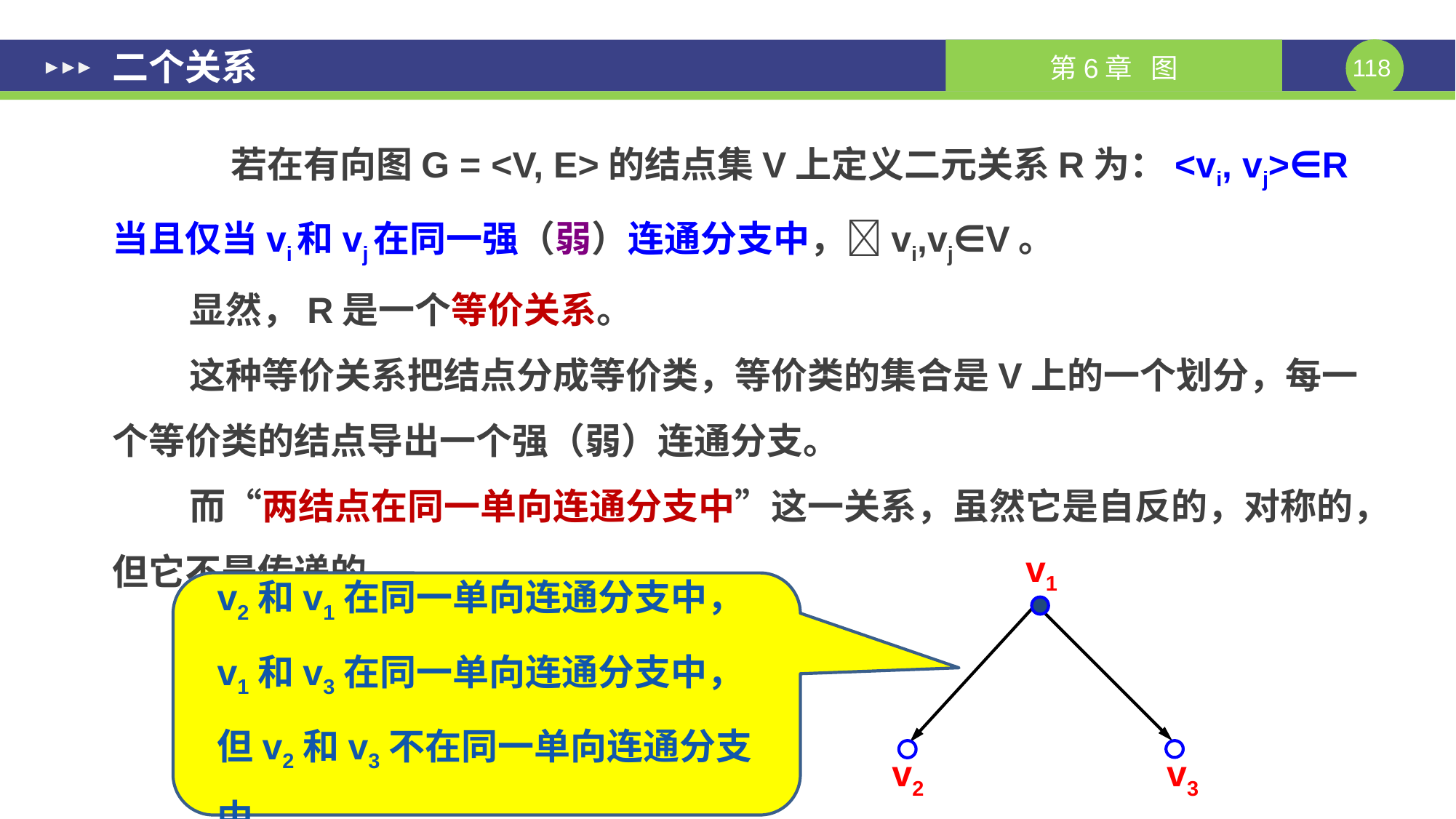

二个关系
    若在有向图G = <V, E>的结点集V上定义二元关系R为：<vi, vj>∈R当且仅当vi和vj在同一强（弱）连通分支中，∀vi,vj∈V。
显然，R是一个等价关系。
这种等价关系把结点分成等价类，等价类的集合是V上的一个划分，每一个等价类的结点导出一个强（弱）连通分支。
而“两结点在同一单向连通分支中”这一关系，虽然它是自反的，对称的，但它不是传递的。

v1

v2
v3
v2和v1在同一单向连通分支中，
v1和v3在同一单向连通分支中，
但v2和v3不在同一单向连通分支中。